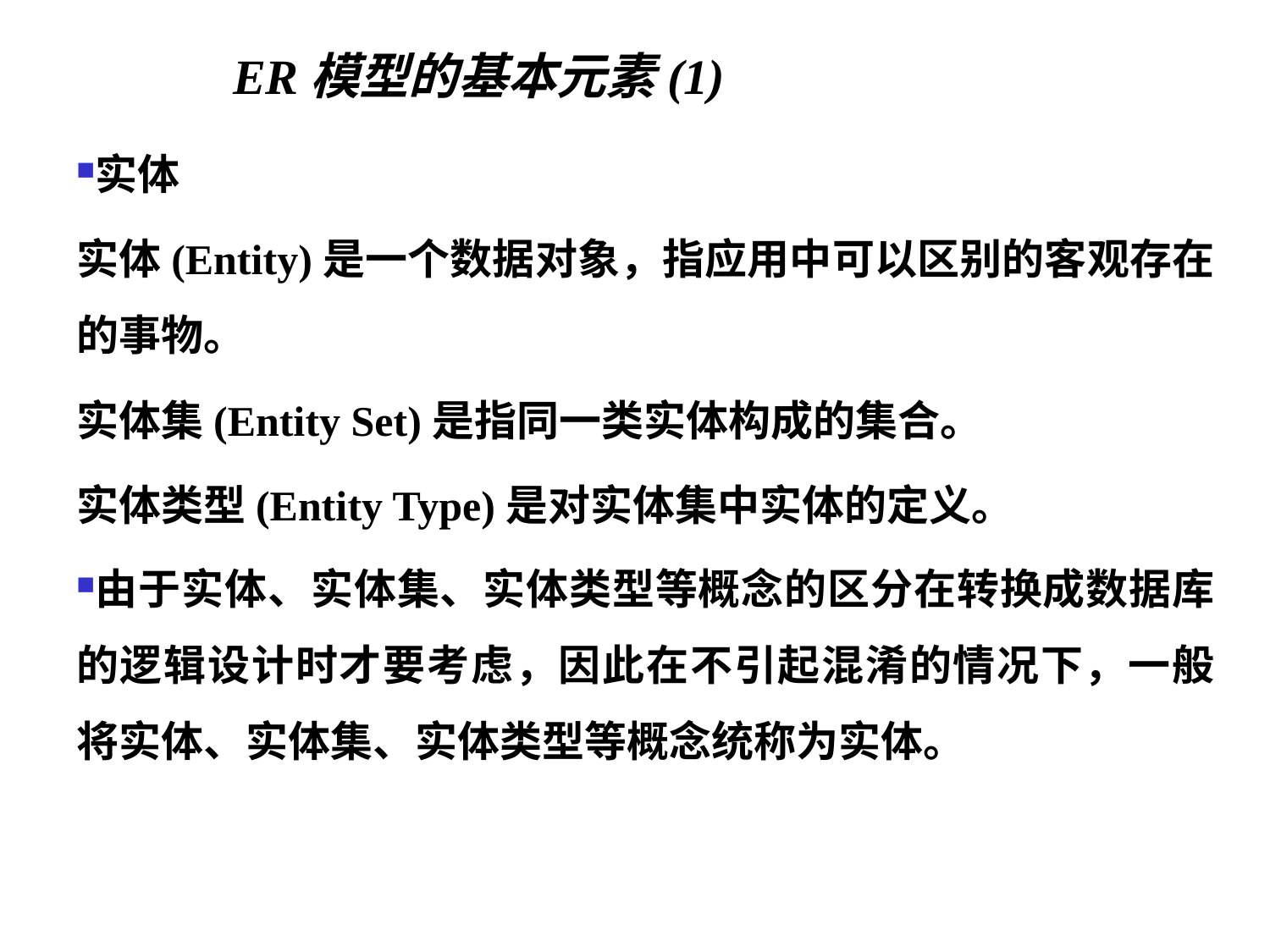

ER模型的基本元素(1)
实体
实体(Entity)是一个数据对象，指应用中可以区别的客观存在的事物。
实体集(Entity Set)是指同一类实体构成的集合。
实体类型(Entity Type)是对实体集中实体的定义。
由于实体、实体集、实体类型等概念的区分在转换成数据库的逻辑设计时才要考虑，因此在不引起混淆的情况下，一般将实体、实体集、实体类型等概念统称为实体。